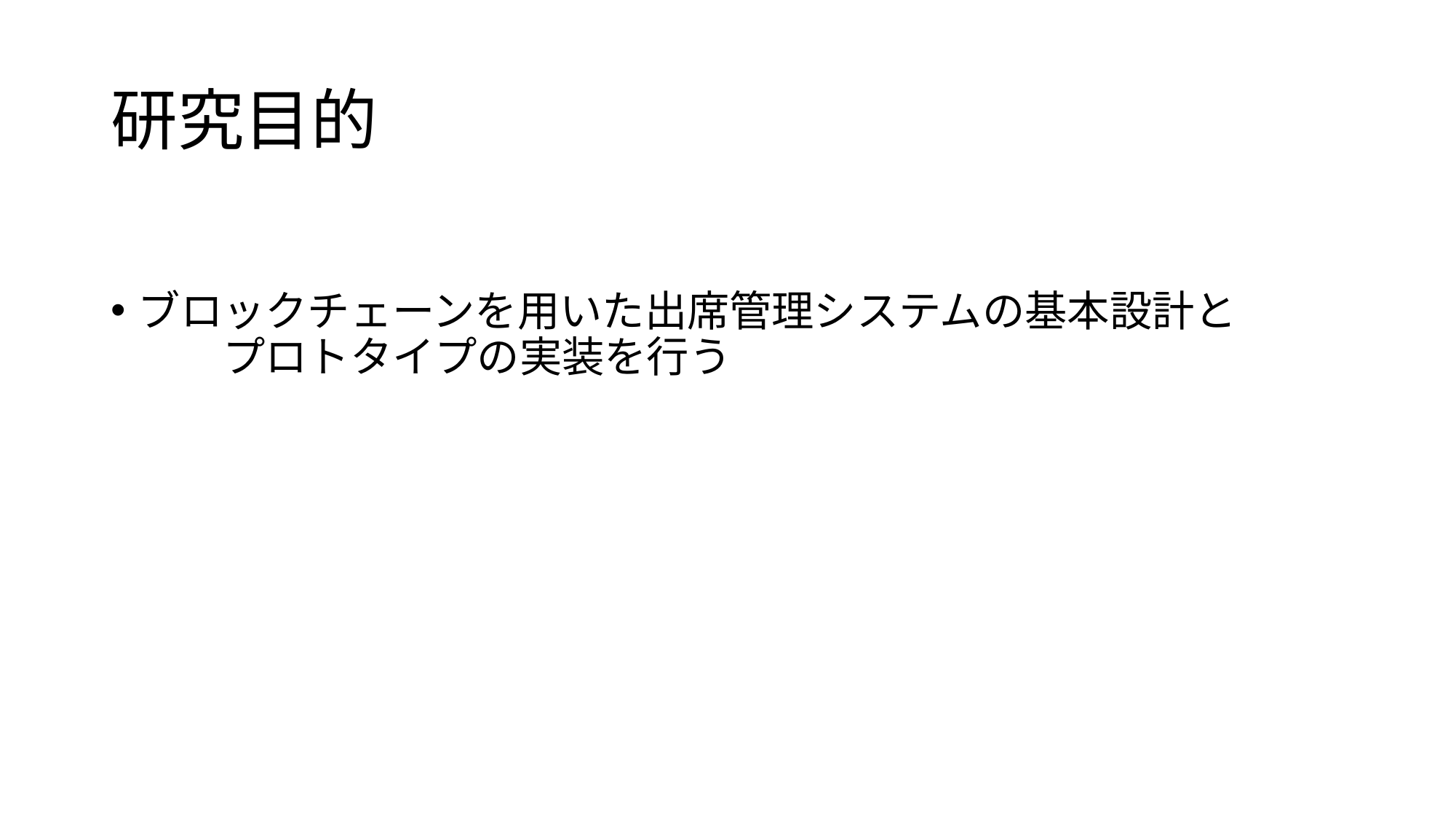

# 研究目的

ブロックチェーンを用いた出席管理システムの基本設計と　　　　プロトタイプの実装を行う